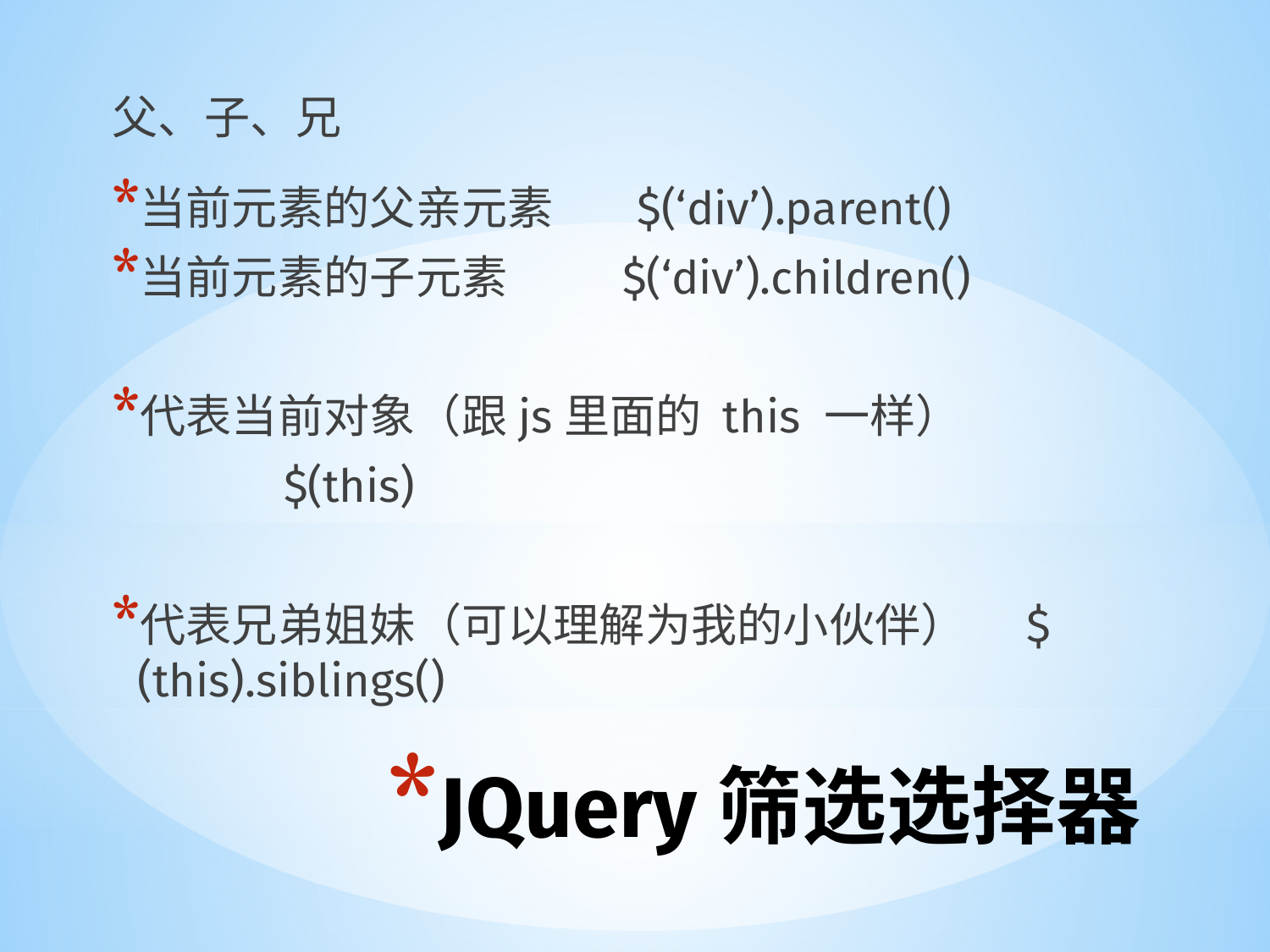

父、子、兄
当前元素的父亲元素       $(‘div’).parent()
当前元素的子元素          $(‘div’).children()

代表当前对象（跟js里面的 this 一样）
	$(this)

代表兄弟姐妹（可以理解为我的小伙伴）  	$(this).siblings()
# JQuery筛选选择器